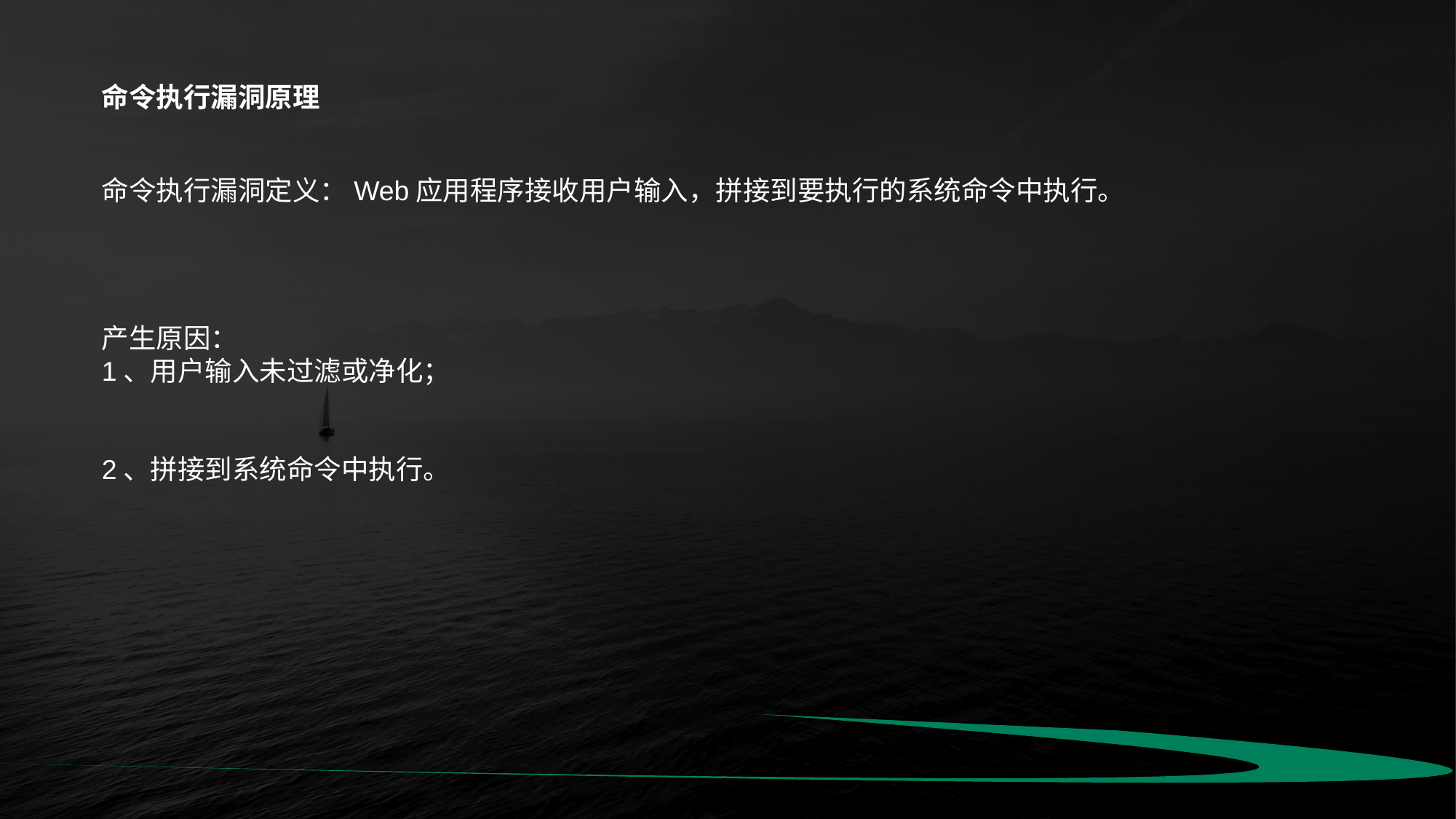

命令执行漏洞原理
命令执行漏洞定义：Web应用程序接收用户输入，拼接到要执行的系统命令中执行。
产生原因：
1、用户输入未过滤或净化；

2、拼接到系统命令中执行。